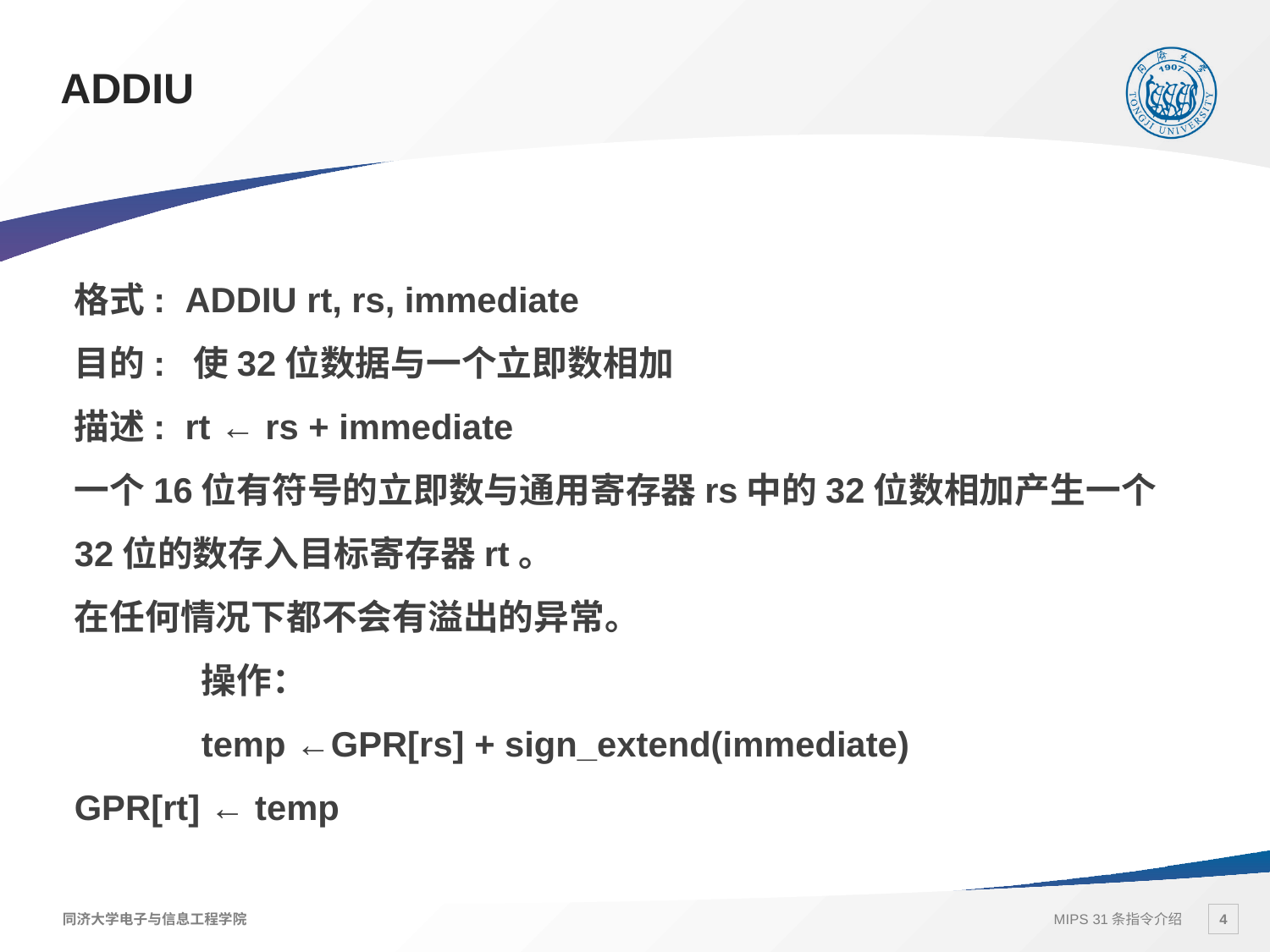

# ADDIU
格式:  ADDIU rt, rs, immediate
目的:  使32位数据与一个立即数相加
描述:  rt ← rs + immediate
一个16位有符号的立即数与通用寄存器rs中的32位数相加产生一个32位的数存入目标寄存器rt。
在任何情况下都不会有溢出的异常。
	操作：
	temp ←GPR[rs] + sign_extend(immediate)
GPR[rt] ← temp